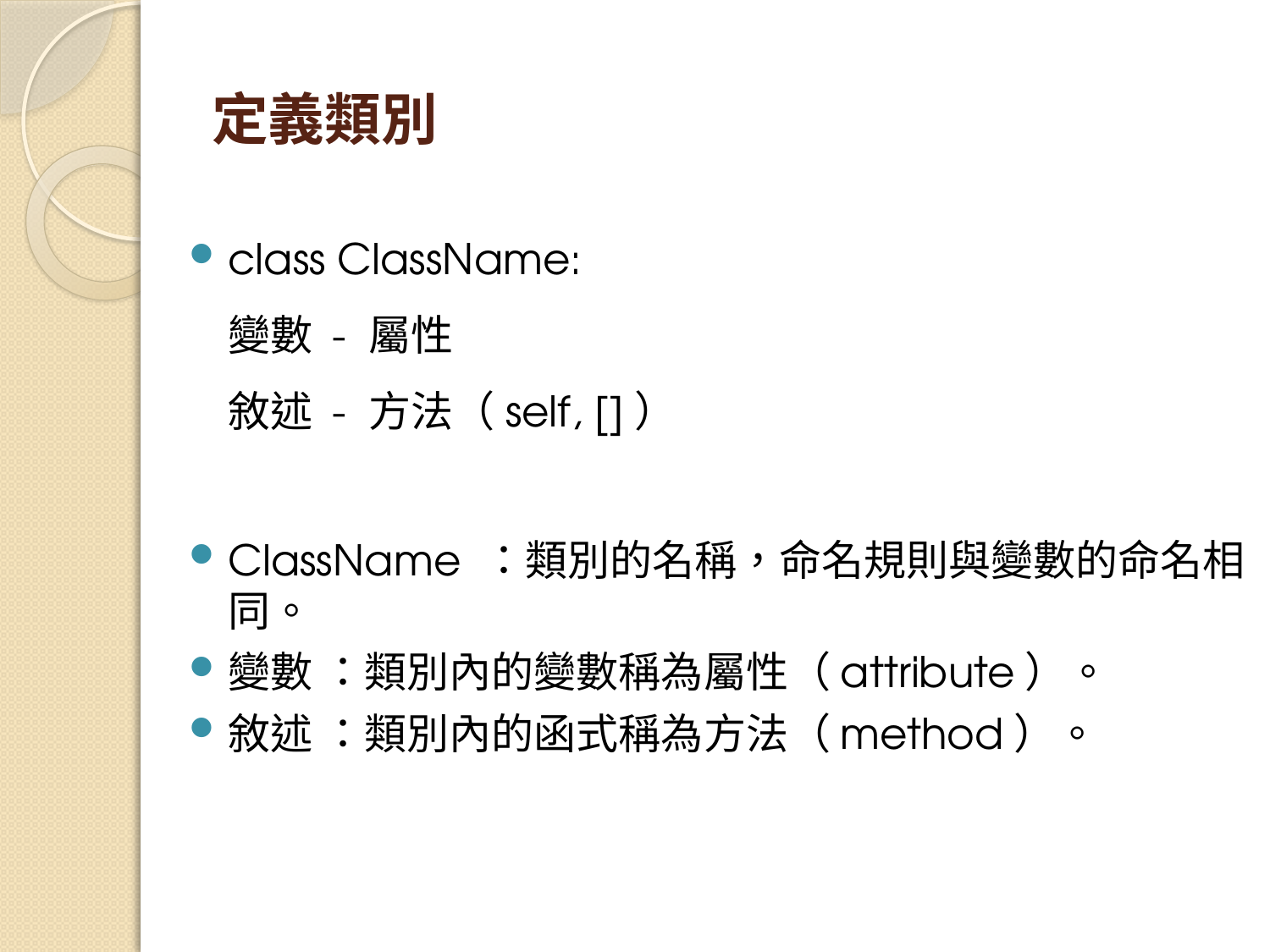

# 定義類別
class ClassName:
變數 - 屬性
敘述 - 方法（self, []）

ClassName ：類別的名稱，命名規則與變數的命名相同。
變數 ：類別內的變數稱為屬性（attribute）。
敘述 ：類別內的函式稱為方法（method）。